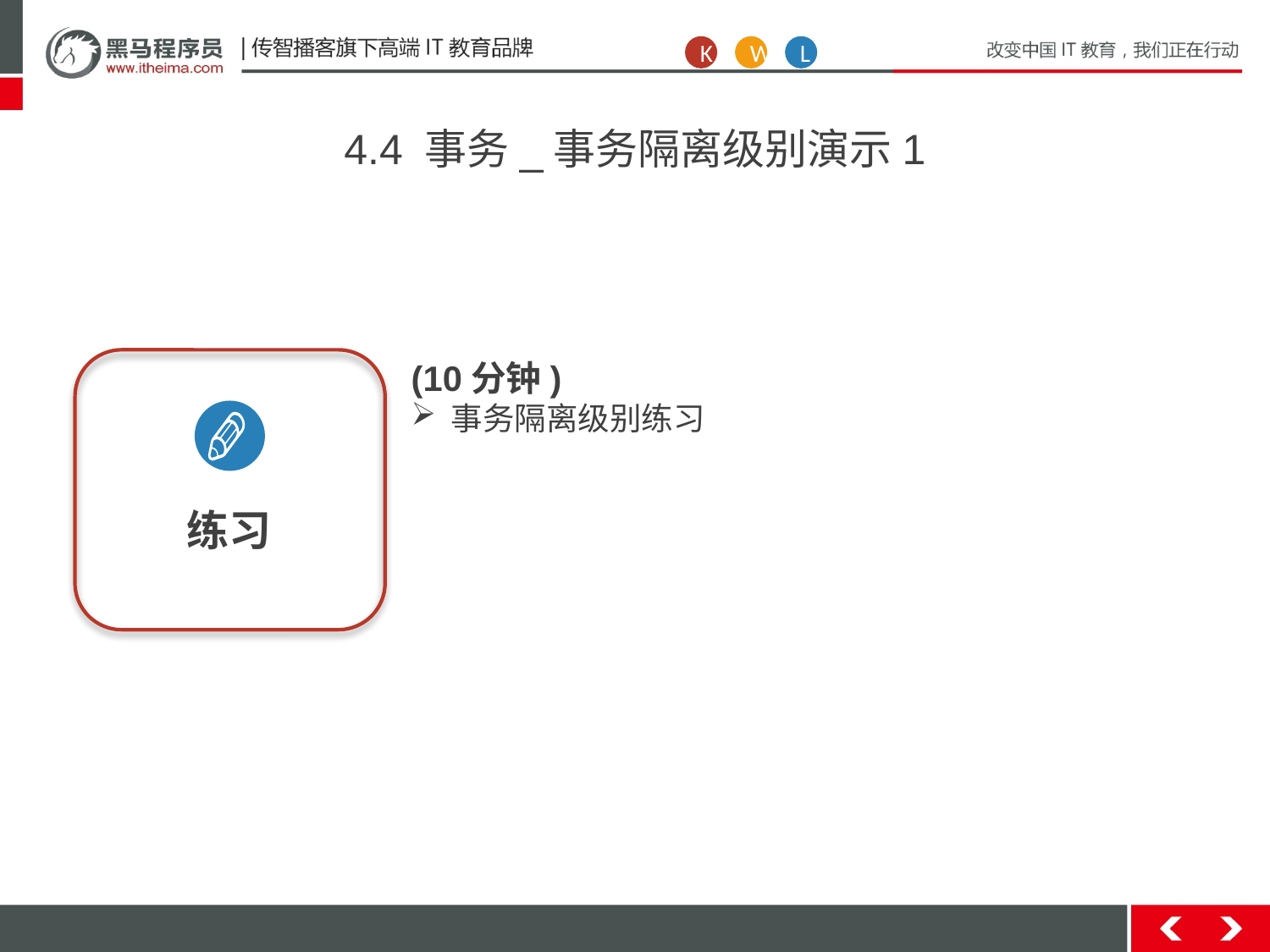

K
W
L
4.4 事务_事务隔离级别演示1

练习
(10分钟)
事务隔离级别练习